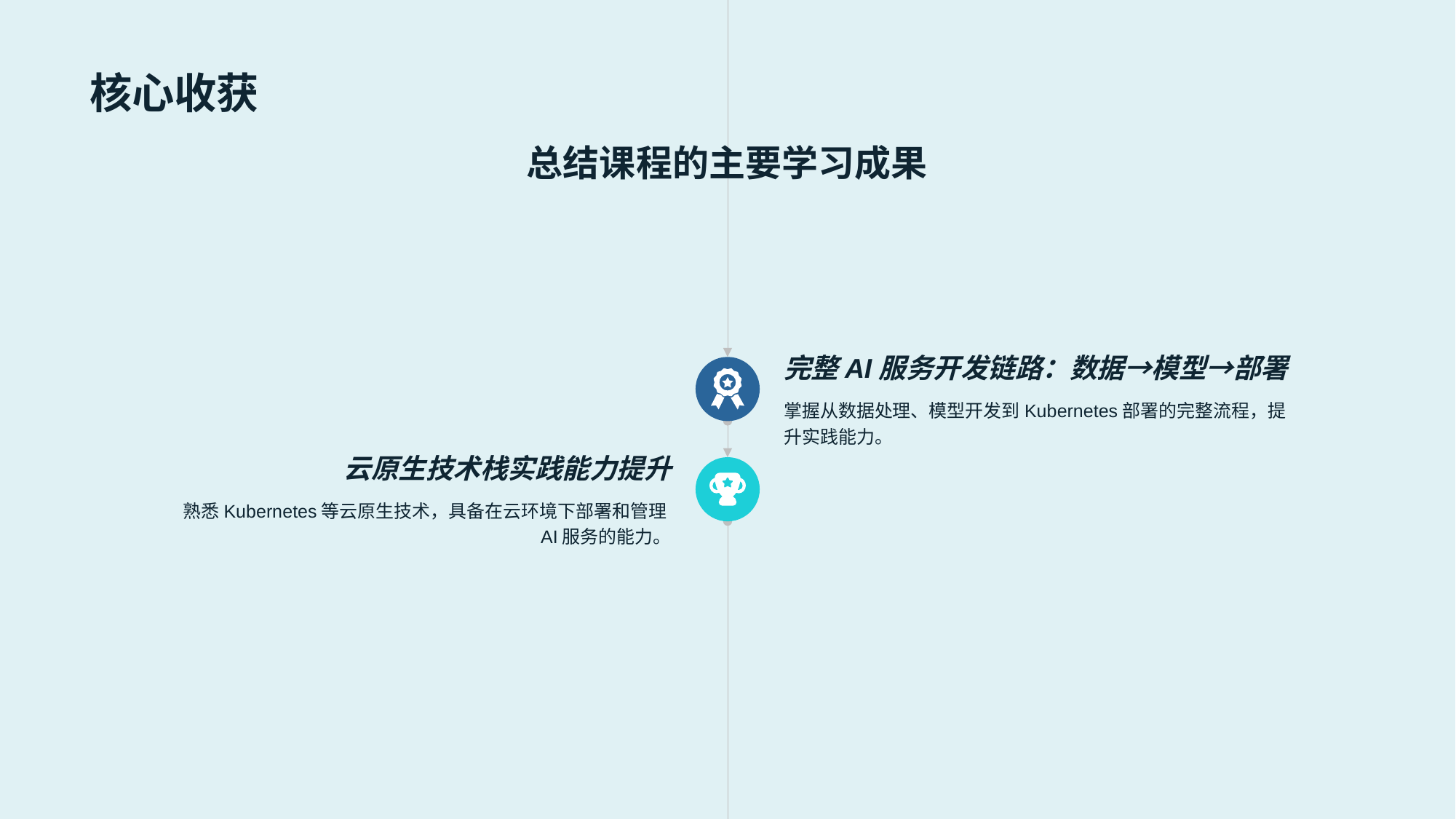

总结课程的主要学习成果
完整AI服务开发链路：数据→模型→部署

掌握从数据处理、模型开发到Kubernetes部署的完整流程，提升实践能力。
云原生技术栈实践能力提升

熟悉Kubernetes等云原生技术，具备在云环境下部署和管理AI服务的能力。
# 核心收获